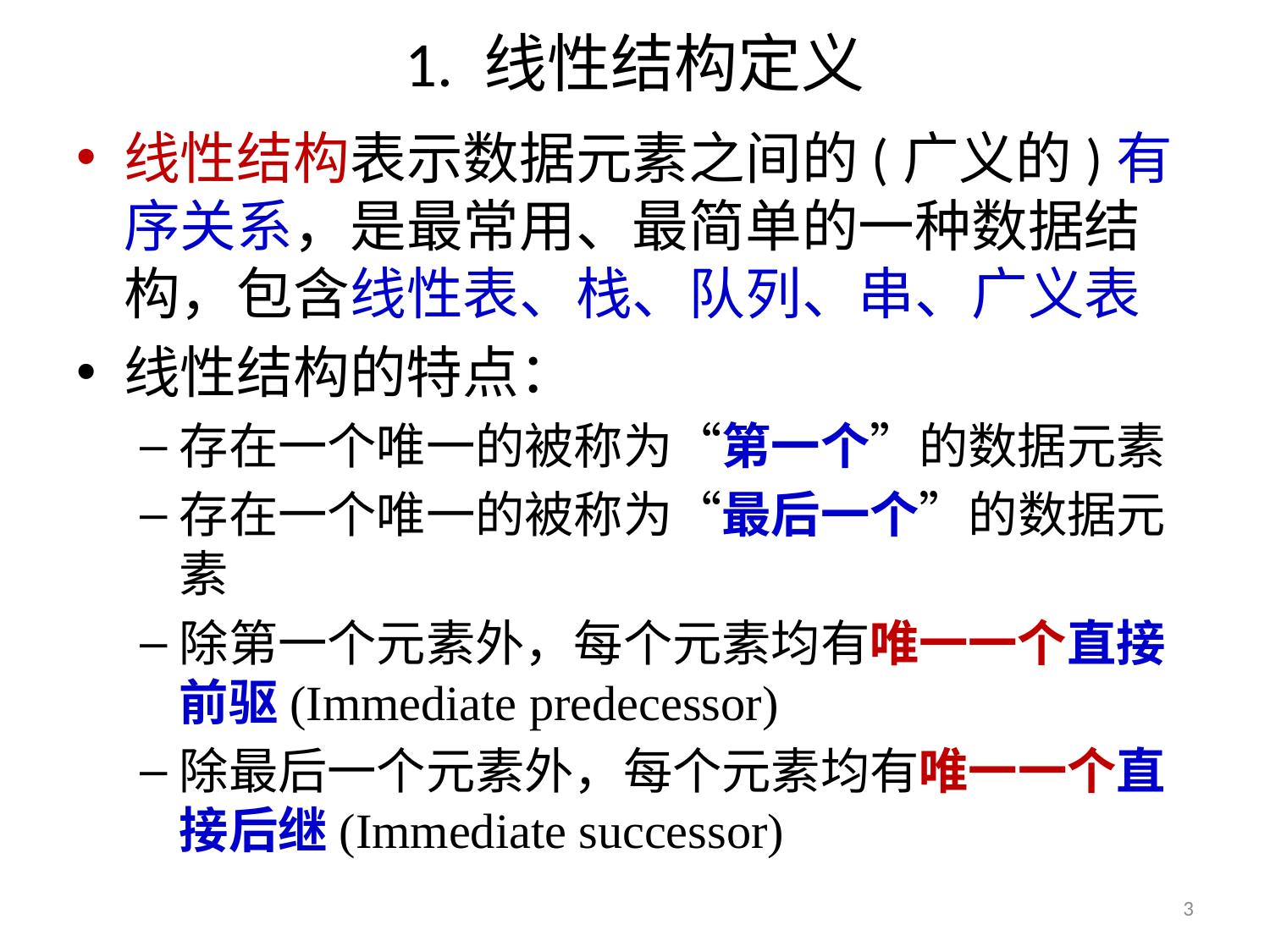

# 1. 线性结构定义
线性结构表示数据元素之间的(广义的)有序关系，是最常用、最简单的一种数据结构，包含线性表、栈、队列、串、广义表
线性结构的特点：
存在一个唯一的被称为“第一个”的数据元素
存在一个唯一的被称为“最后一个”的数据元素
除第一个元素外，每个元素均有唯一一个直接前驱(Immediate predecessor)
除最后一个元素外，每个元素均有唯一一个直接后继(Immediate successor)

3